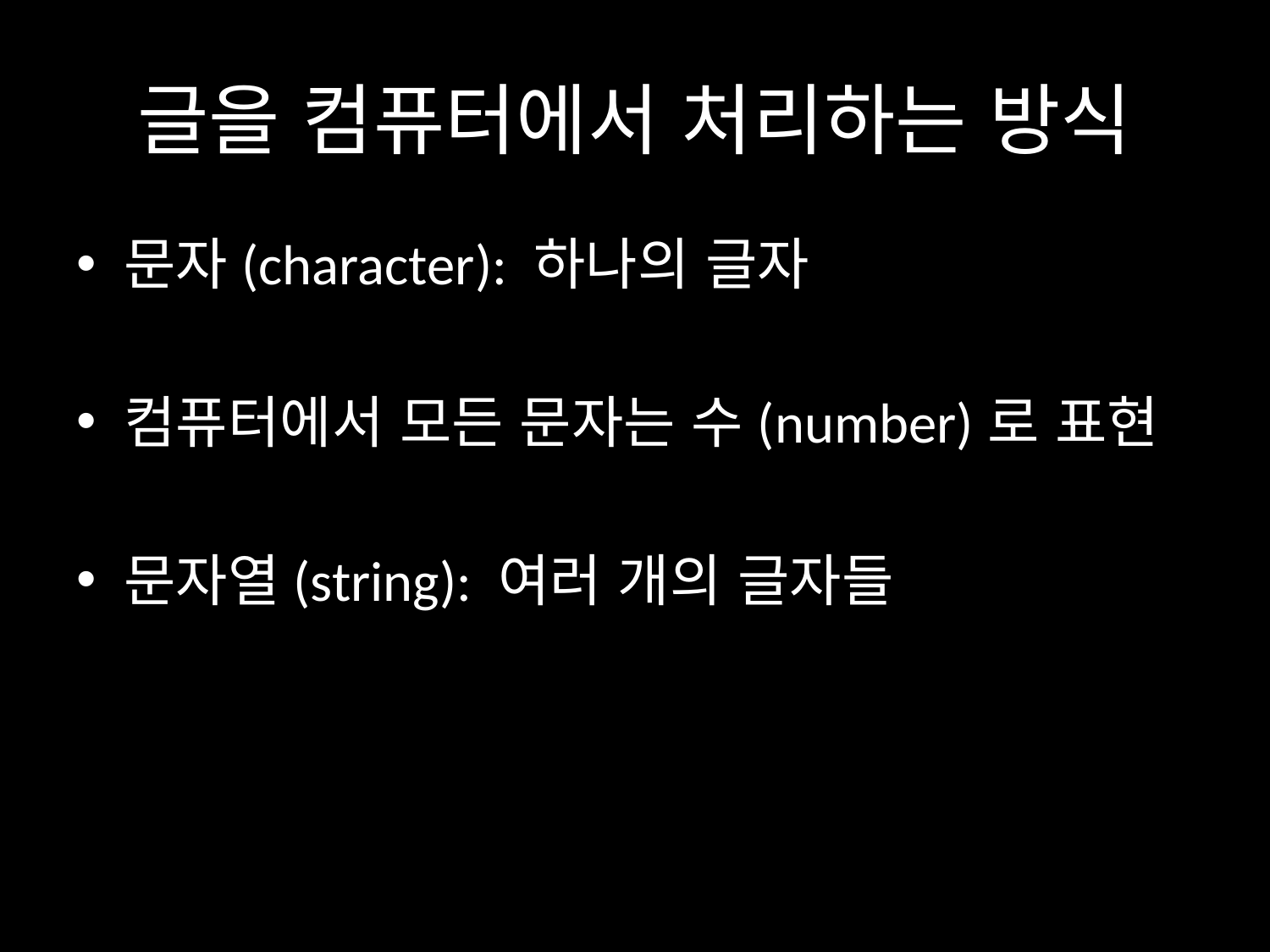

# 글을 컴퓨터에서 처리하는 방식
문자(character): 하나의 글자

컴퓨터에서 모든 문자는 수(number)로 표현

문자열(string): 여러 개의 글자들